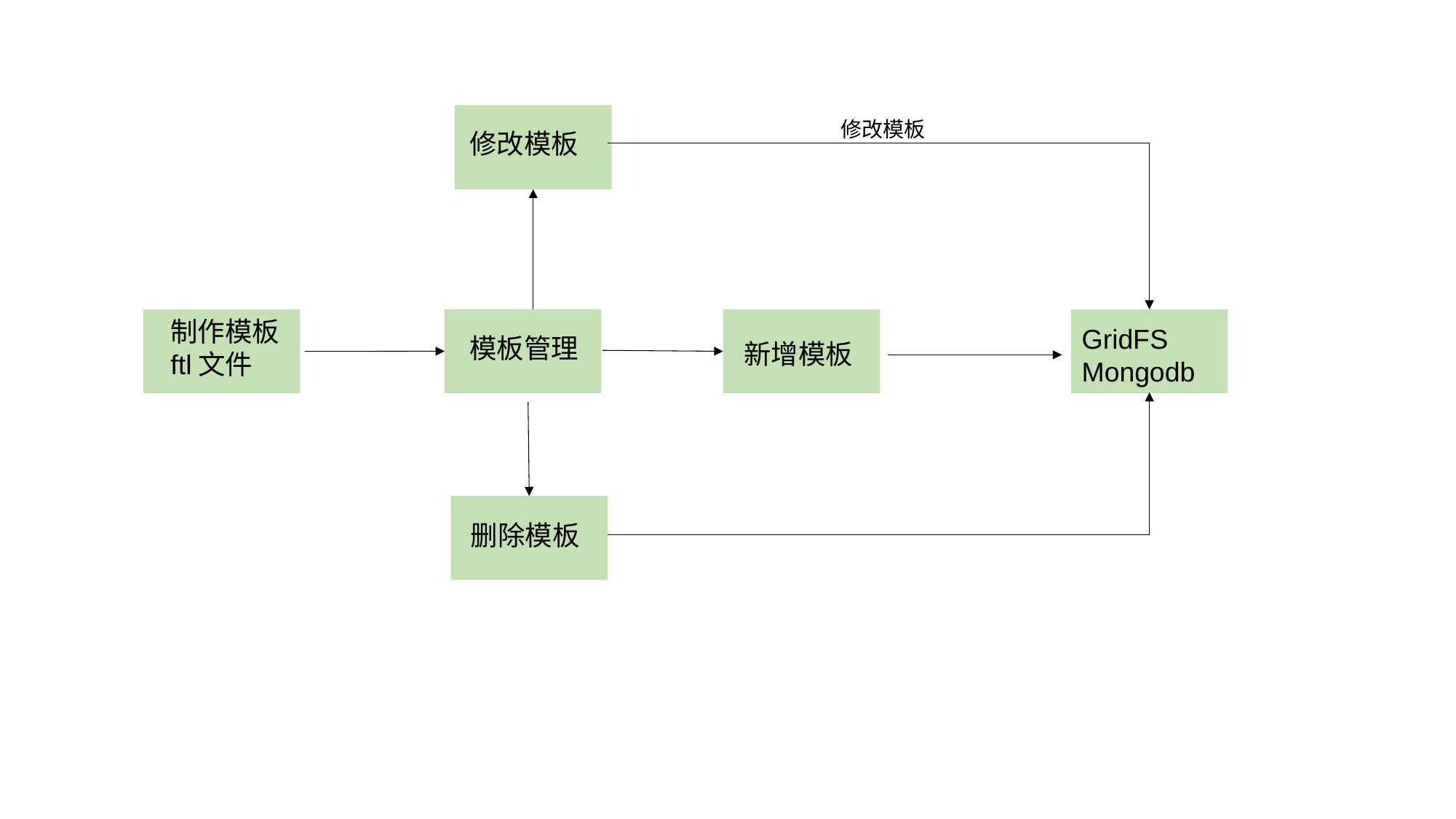

修改模板
修改模板

制作模板ftl文件

GridFS
Mongodb
模板管理

新增模板

删除模板